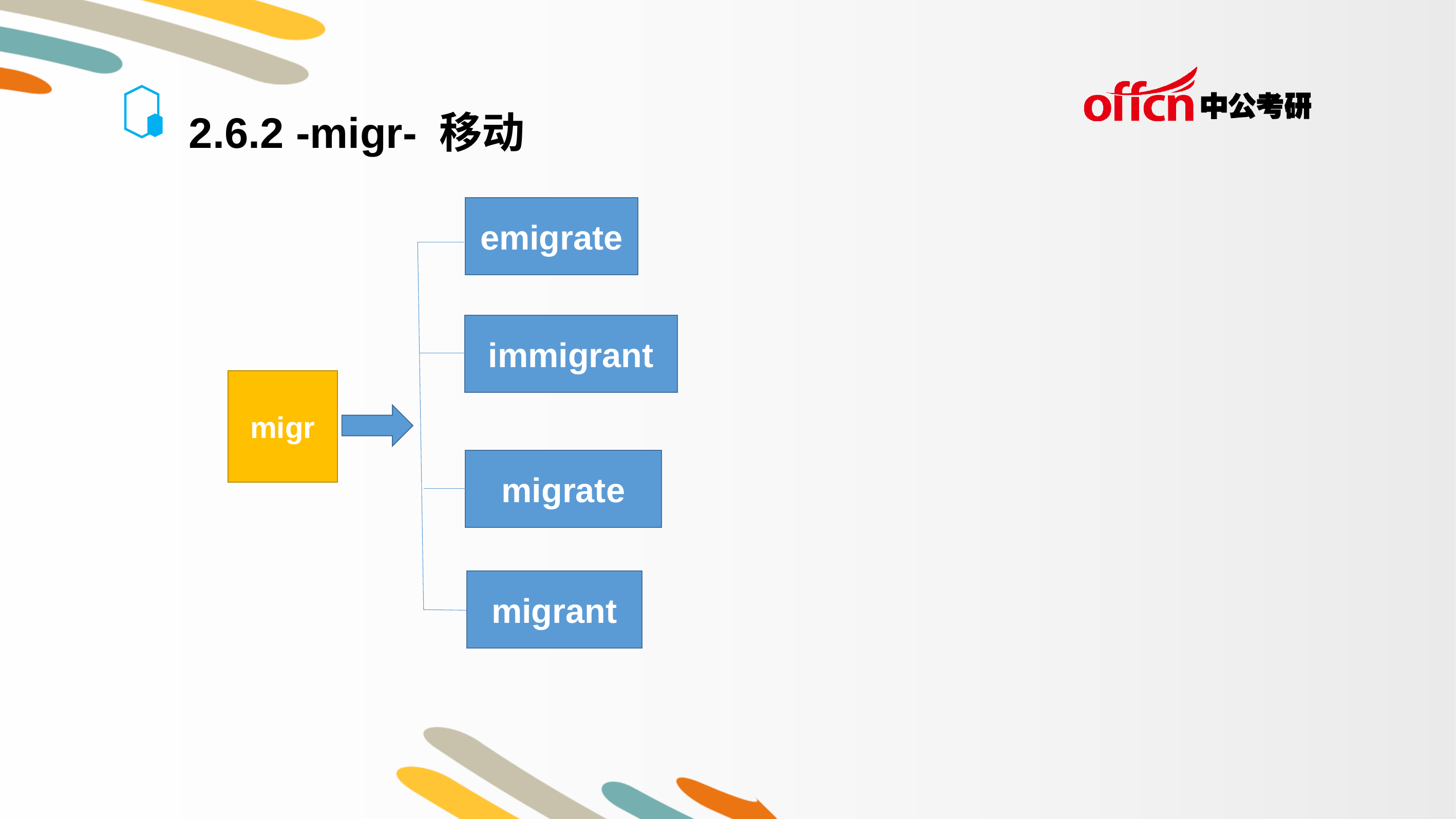

2.6.2 -migr- 移动
emigrate
immigrant

migr

migrate
migrant